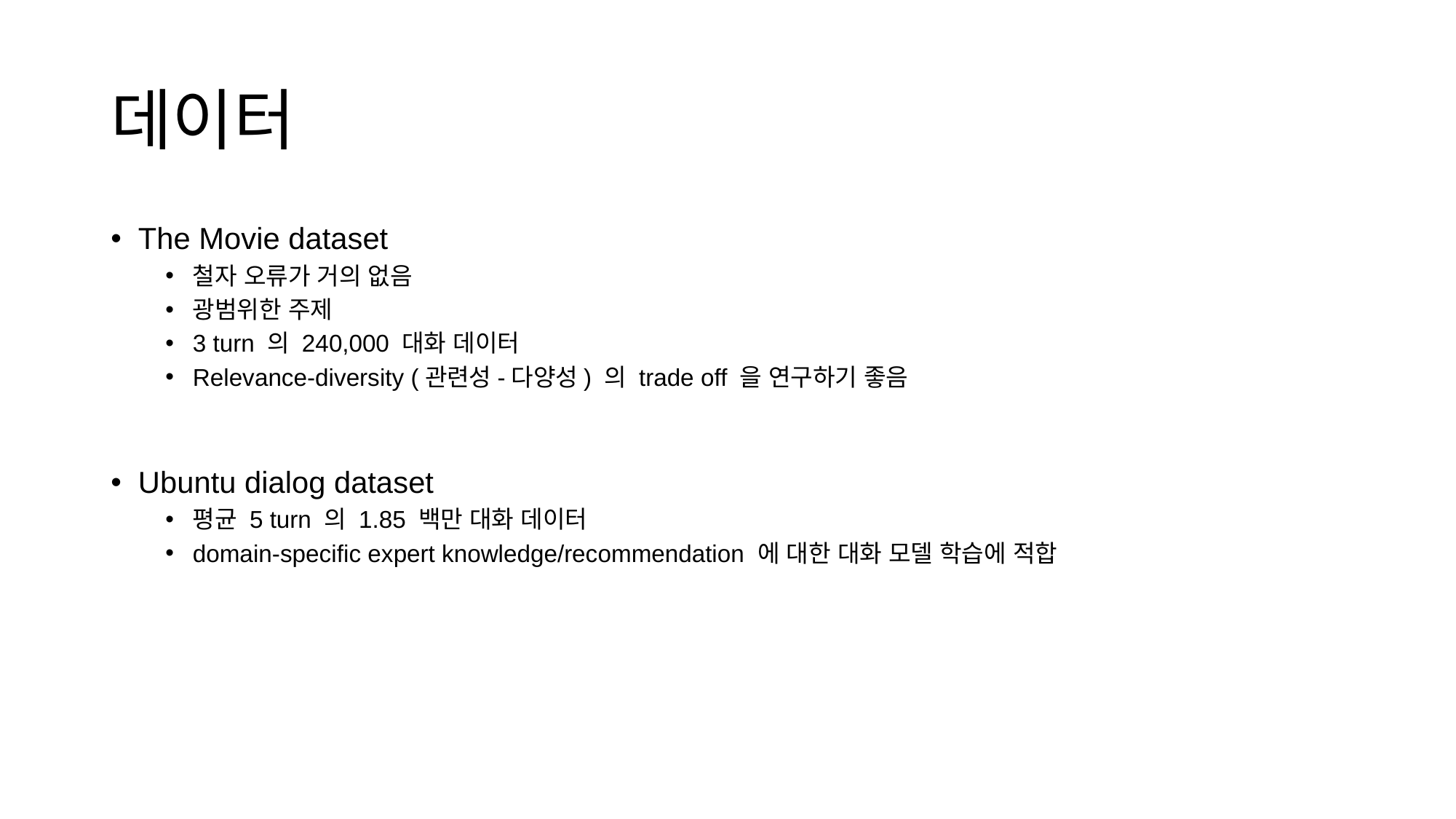

# 데이터
The Movie dataset
철자 오류가 거의 없음
광범위한 주제
3 turn 의 240,000 대화 데이터
Relevance-diversity (관련성-다양성) 의 trade off 을 연구하기 좋음

Ubuntu dialog dataset
평균 5 turn 의 1.85 백만 대화 데이터
domain-specific expert knowledge/recommendation 에 대한 대화 모델 학습에 적합